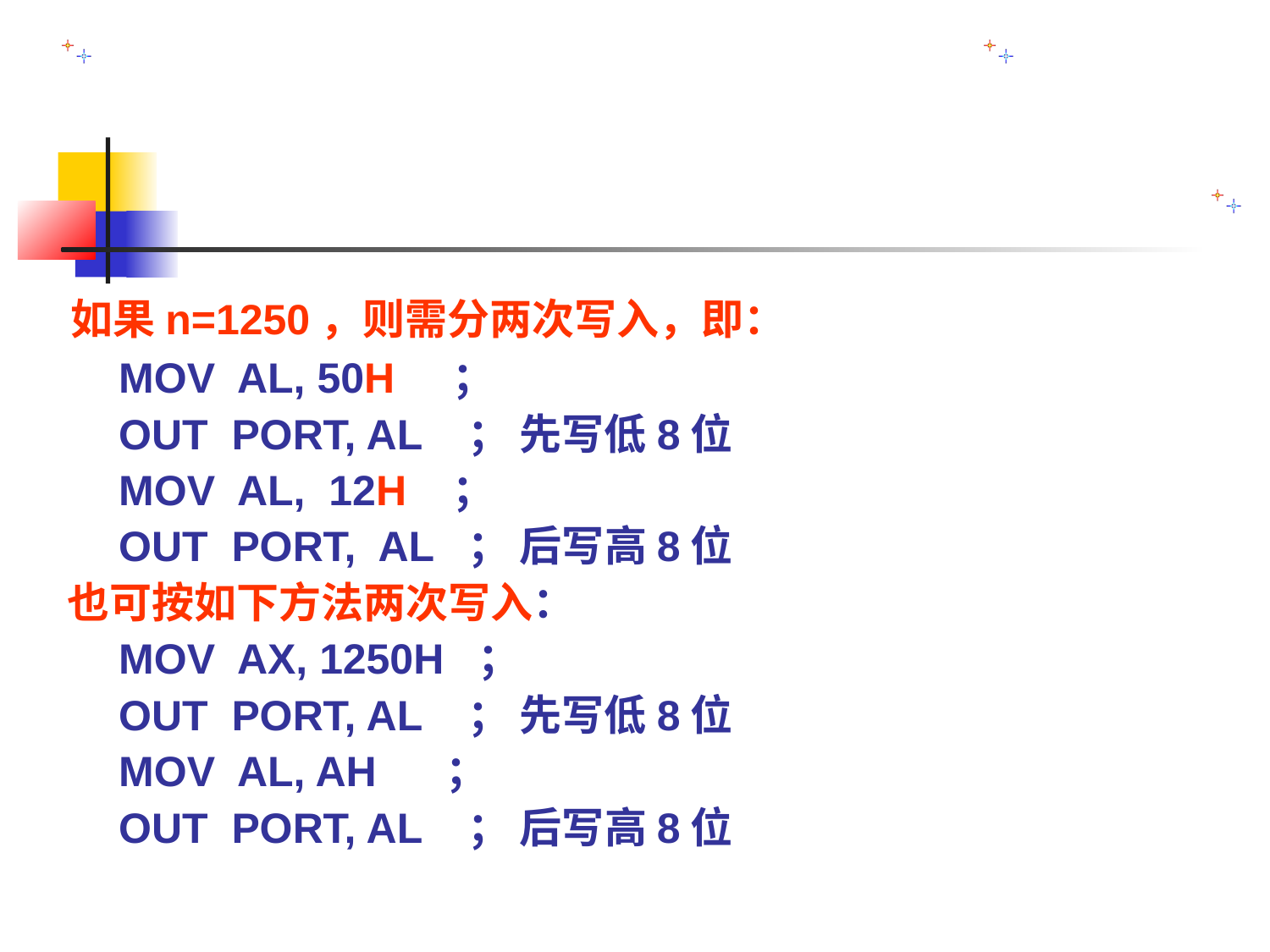

如果n=1250，则需分两次写入，即：
      MOV  AL, 50H    ；
      OUT  PORT, AL   ； 先写低8位
      MOV  AL,  12H   ；
      OUT  PORT,  AL  ； 后写高8位
 也可按如下方法两次写入：
      MOV  AX, 1250H  ；
      OUT  PORT, AL   ； 先写低8位
      MOV  AL, AH     ；
      OUT  PORT, AL   ； 后写高8位